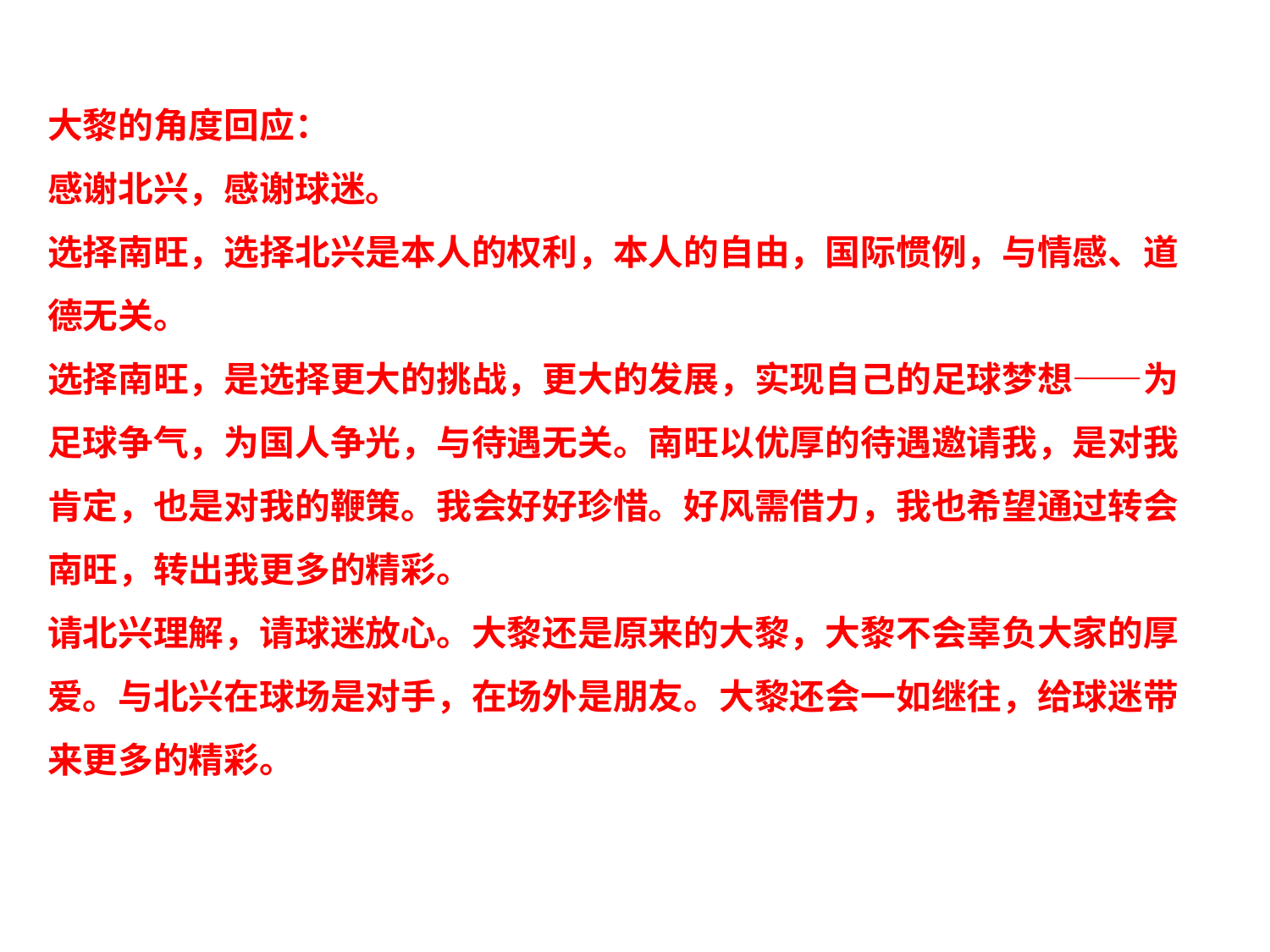

大黎的角度回应：
感谢北兴，感谢球迷。
选择南旺，选择北兴是本人的权利，本人的自由，国际惯例，与情感、道德无关。
选择南旺，是选择更大的挑战，更大的发展，实现自己的足球梦想——为足球争气，为国人争光，与待遇无关。南旺以优厚的待遇邀请我，是对我肯定，也是对我的鞭策。我会好好珍惜。好风需借力，我也希望通过转会南旺，转出我更多的精彩。
请北兴理解，请球迷放心。大黎还是原来的大黎，大黎不会辜负大家的厚爱。与北兴在球场是对手，在场外是朋友。大黎还会一如继往，给球迷带来更多的精彩。